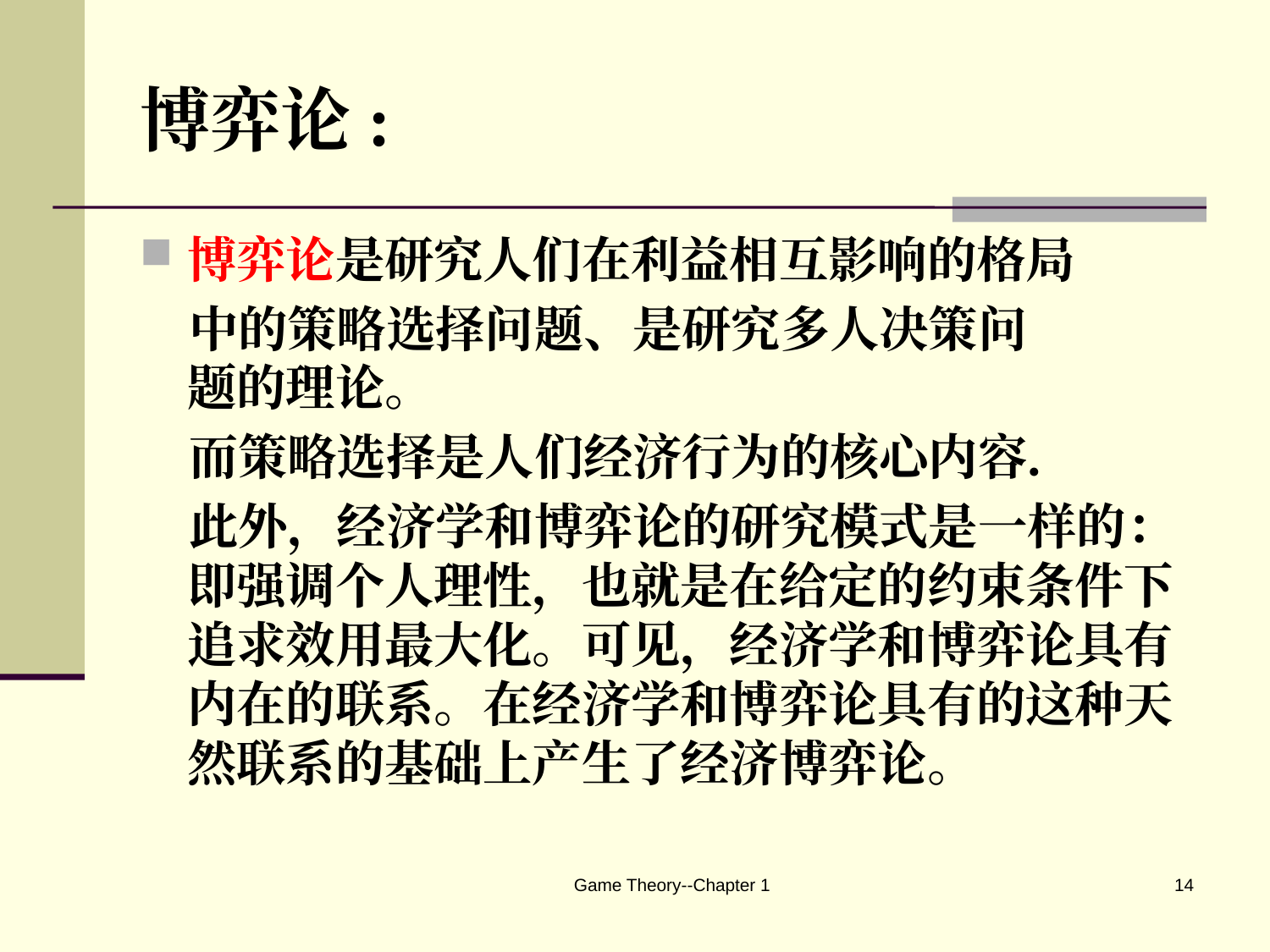

# 博弈论:
博弈论是研究人们在利益相互影响的格局
　中的策略选择问题、是研究多人决策问　　　题的理论。
　而策略选择是人们经济行为的核心内容．
　此外，经济学和博弈论的研究模式是一样的：即强调个人理性，也就是在给定的约束条件下追求效用最大化。可见，经济学和博弈论具有内在的联系。在经济学和博弈论具有的这种天然联系的基础上产生了经济博弈论。

Game Theory--Chapter 1
14